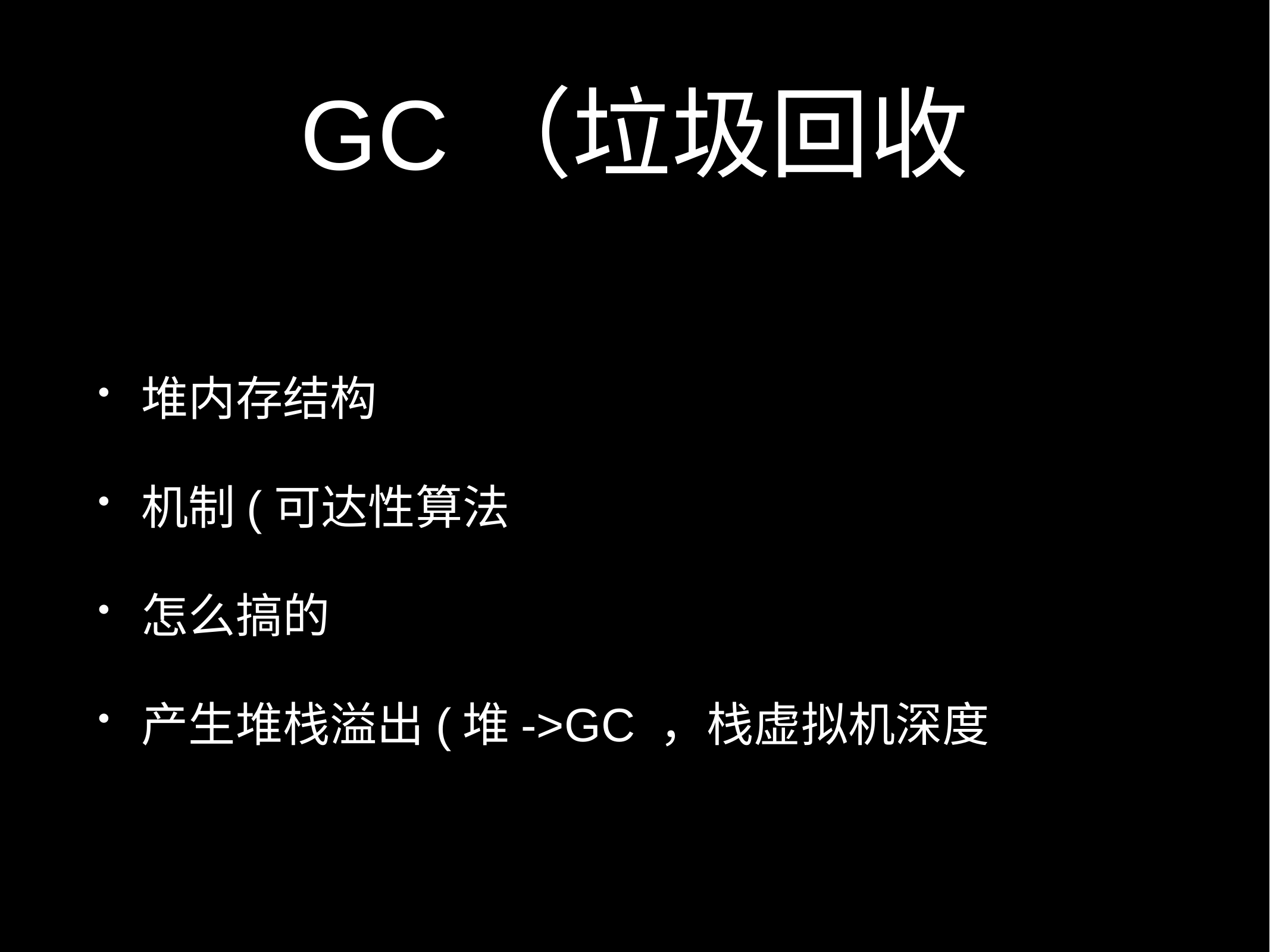

# GC（垃圾回收
堆内存结构
机制(可达性算法
怎么搞的
产生堆栈溢出(堆->GC ，栈虚拟机深度